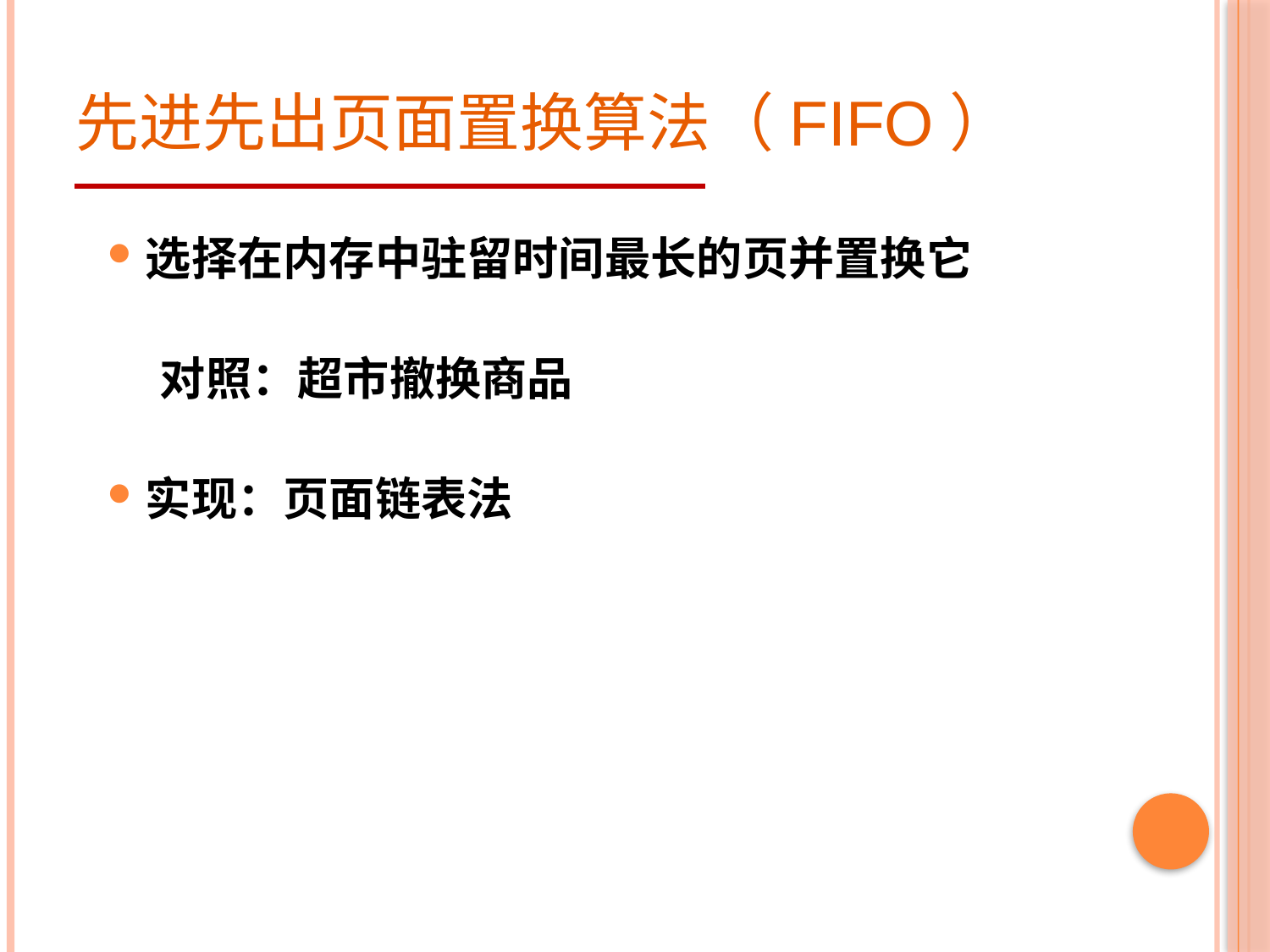

# 先进先出页面置换算法（FIFO）
选择在内存中驻留时间最长的页并置换它

    对照：超市撤换商品

实现：页面链表法